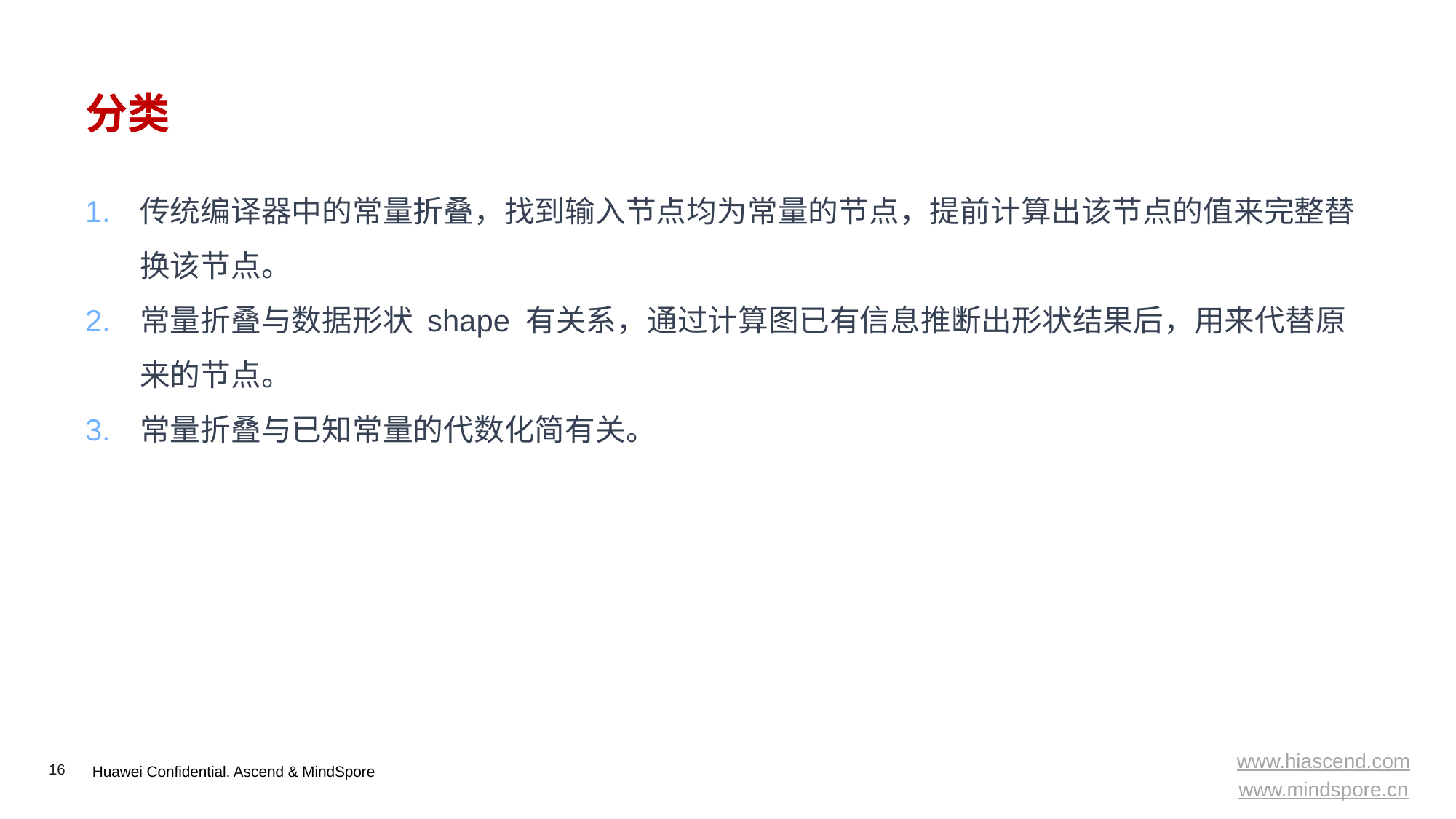

# 分类
传统编译器中的常量折叠，找到输入节点均为常量的节点，提前计算出该节点的值来完整替换该节点。
常量折叠与数据形状 shape 有关系，通过计算图已有信息推断出形状结果后，用来代替原来的节点。
常量折叠与已知常量的代数化简有关。